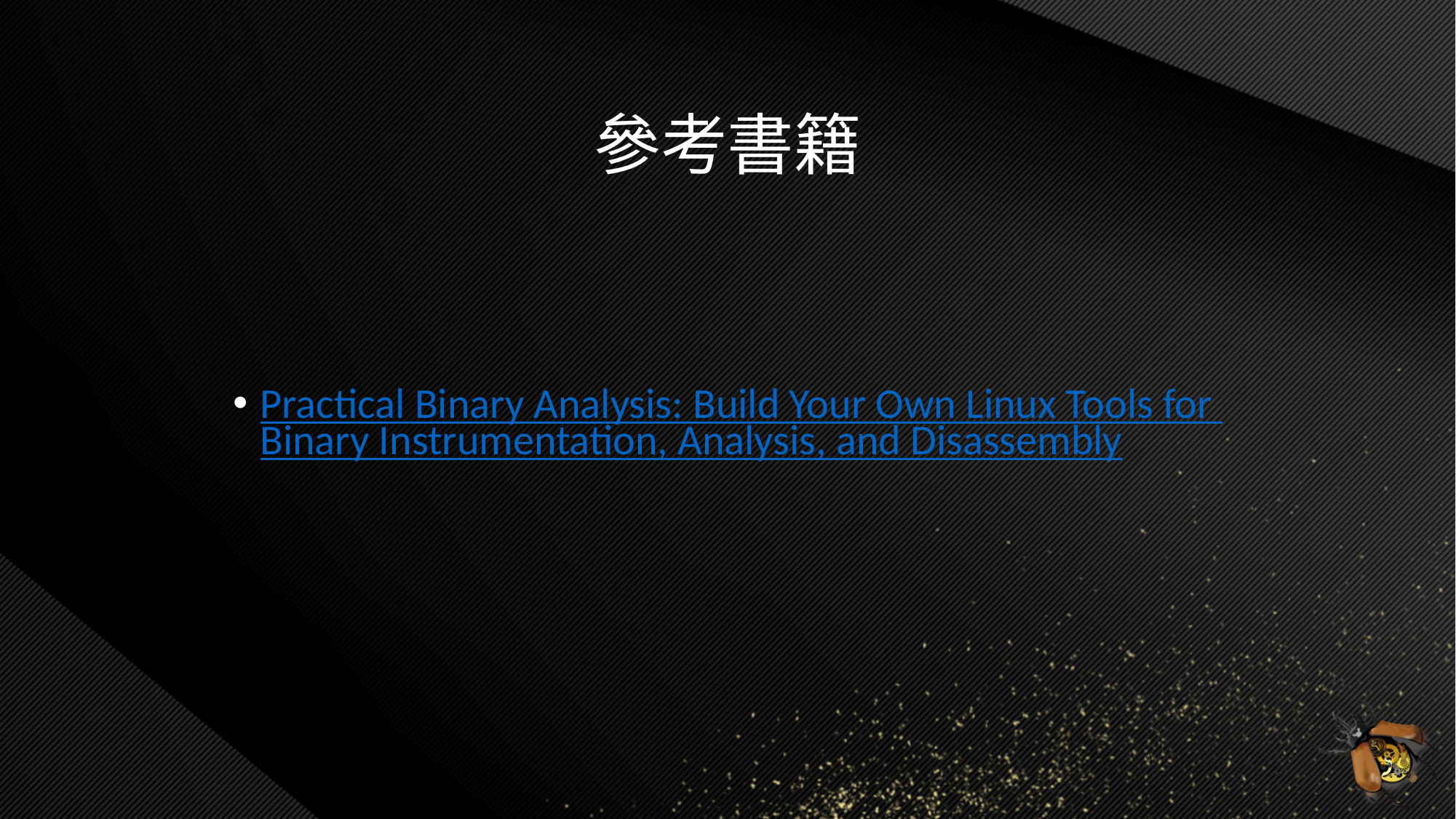

# 參考書籍
Practical Binary Analysis: Build Your Own Linux Tools for Binary Instrumentation, Analysis, and Disassembly